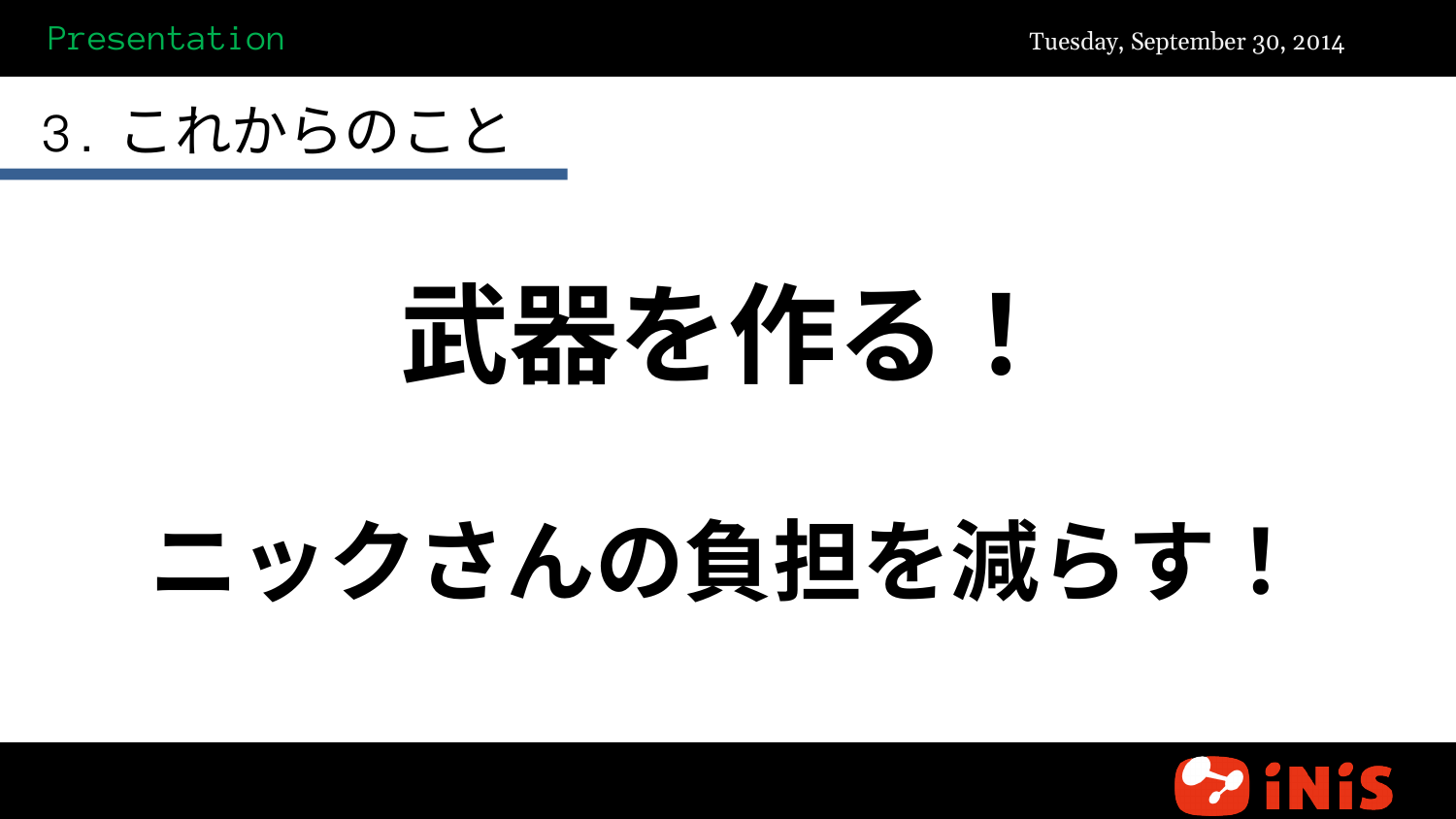

Tuesday, September 30, 2014
3.これからのこと

武器を作る！

ニックさんの負担を減らす！